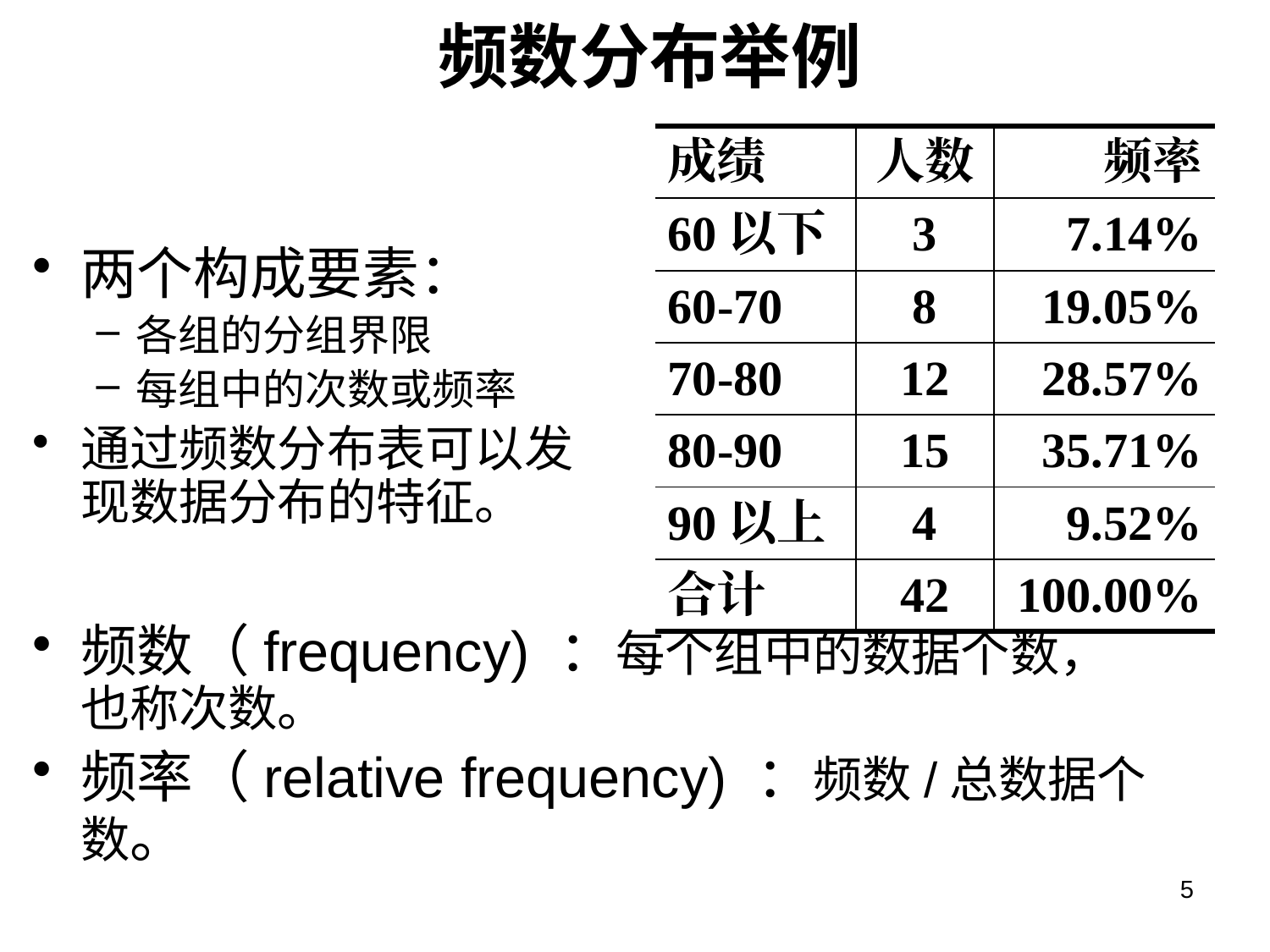

# 频数分布举例
| 成绩 | 人数 | 频率 |
| --- | --- | --- |
| 60以下 | 3 | 7.14% |
| 60-70 | 8 | 19.05% |
| 70-80 | 12 | 28.57% |
| 80-90 | 15 | 35.71% |
| 90以上 | 4 | 9.52% |
| 合计 | 42 | 100.00% |
两个构成要素：
各组的分组界限
每组中的次数或频率
通过频数分布表可以发
现数据分布的特征。

频数（frequency) ：每个组中的数据个数，也称次数。
频率（relative frequency) ：频数/总数据个数。
5